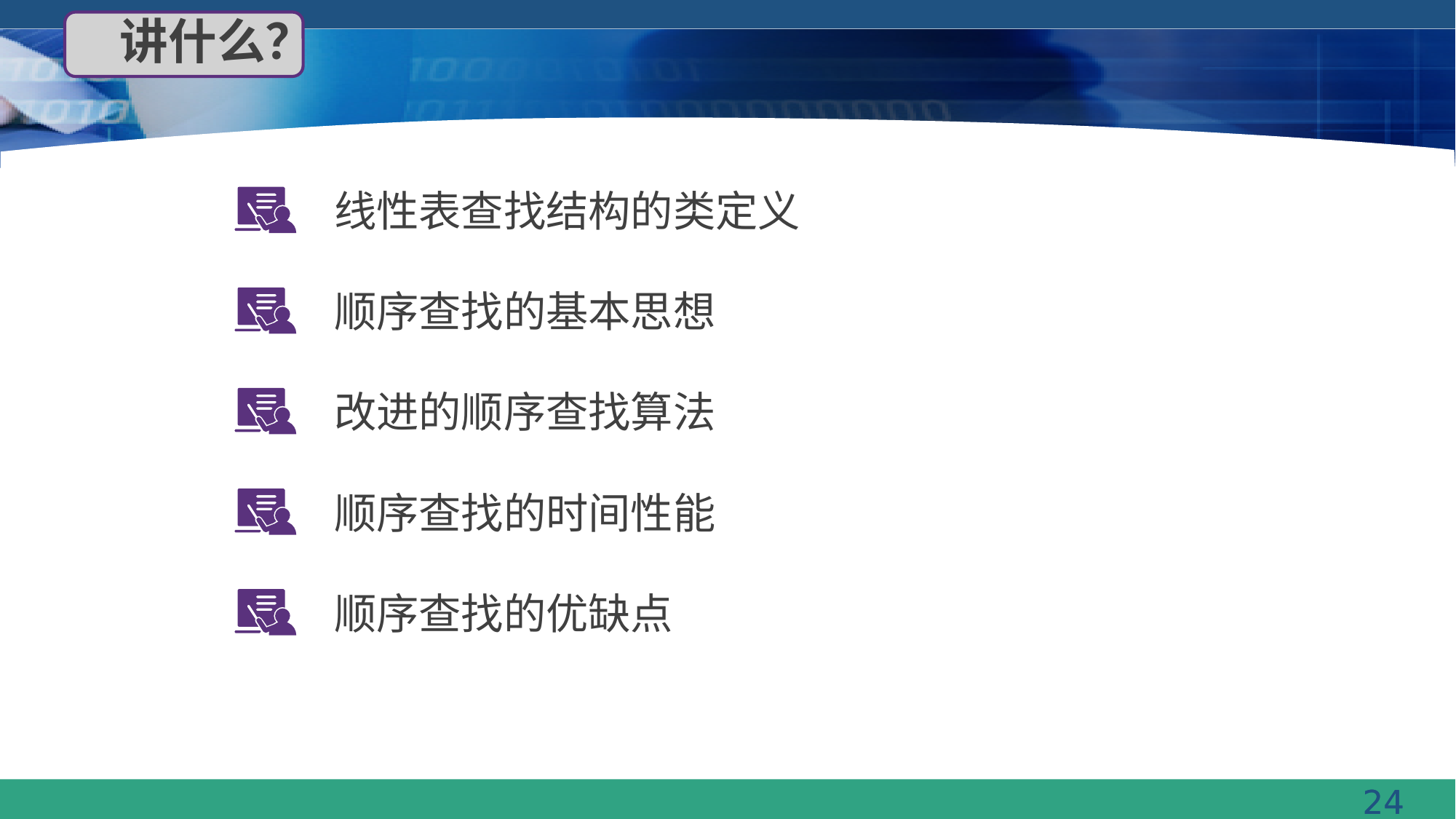

讲什么？

线性表查找结构的类定义

顺序查找的基本思想

改进的顺序查找算法

顺序查找的时间性能

顺序查找的优缺点